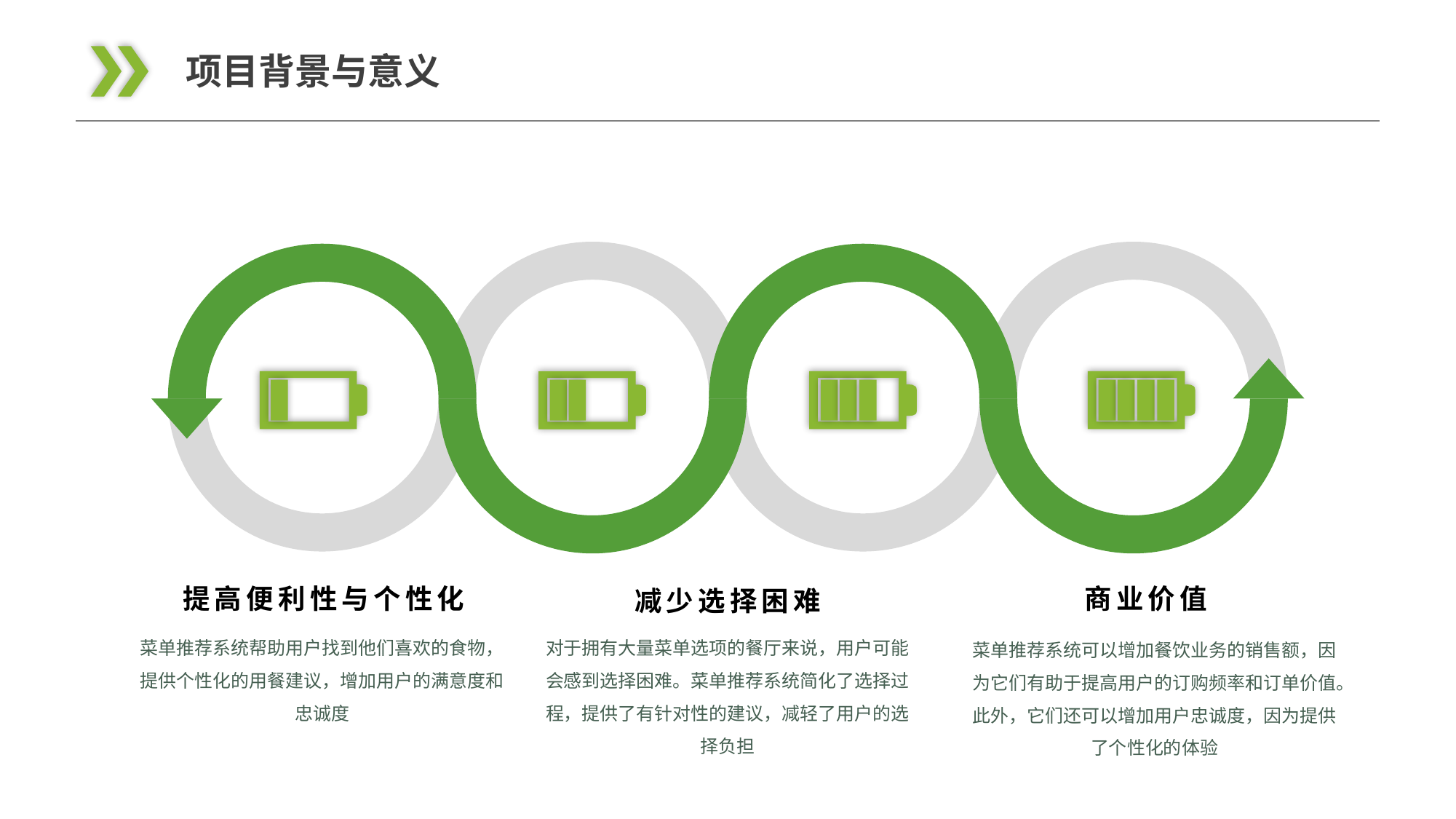

项目背景与意义

提高便利性与个性化
商业价值
减少选择困难
菜单推荐系统帮助用户找到他们喜欢的食物，提供个性化的用餐建议，增加用户的满意度和忠诚度
对于拥有大量菜单选项的餐厅来说，用户可能会感到选择困难。菜单推荐系统简化了选择过程，提供了有针对性的建议，减轻了用户的选择负担
菜单推荐系统可以增加餐饮业务的销售额，因为它们有助于提高用户的订购频率和订单价值。此外，它们还可以增加用户忠诚度，因为提供了个性化的体验